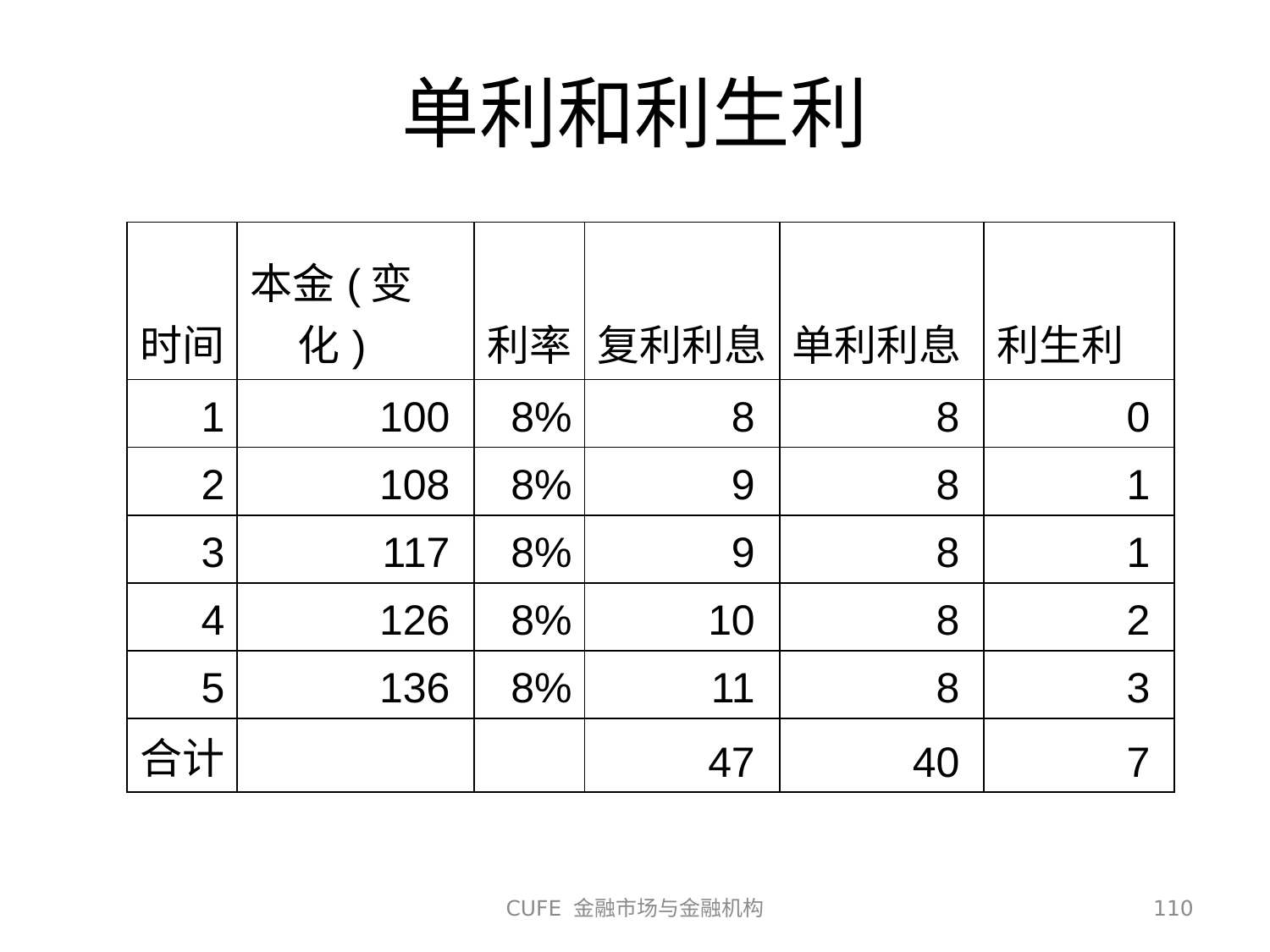

# 单利和利生利
| 时间 | 本金(变化) | 利率 | 复利利息 | 单利利息 | 利生利 |
| --- | --- | --- | --- | --- | --- |
| 1 | 100 | 8% | 8 | 8 | 0 |
| 2 | 108 | 8% | 9 | 8 | 1 |
| 3 | 117 | 8% | 9 | 8 | 1 |
| 4 | 126 | 8% | 10 | 8 | 2 |
| 5 | 136 | 8% | 11 | 8 | 3 |
| 合计 |  |  | 47 | 40 | 7 |
CUFE 金融市场与金融机构
110